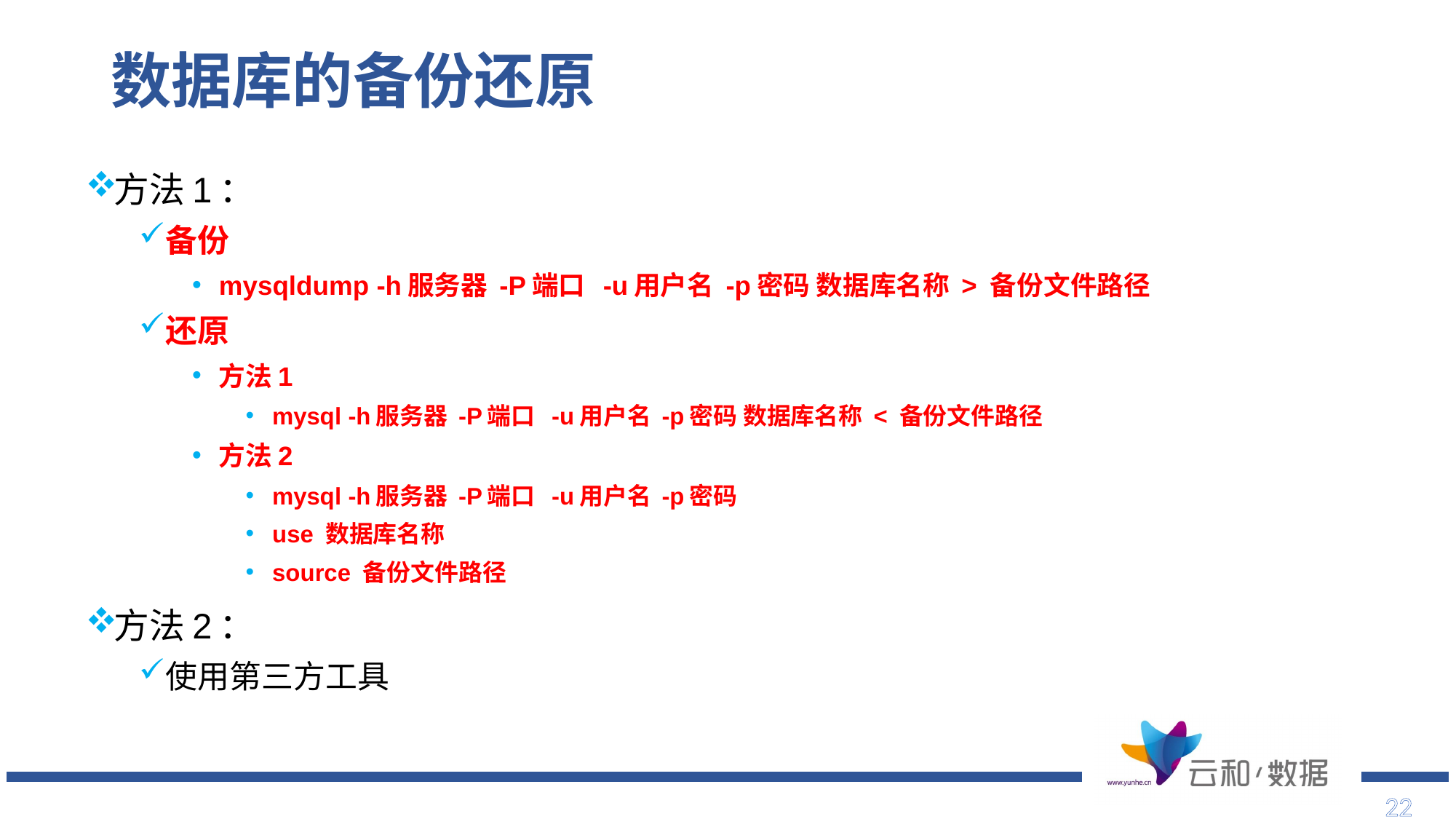

# 数据库的备份还原
方法1：
备份
mysqldump -h服务器 -P端口  -u用户名 -p密码 数据库名称 > 备份文件路径
还原
方法1
mysql -h服务器 -P端口  -u用户名 -p密码 数据库名称 < 备份文件路径
方法2
mysql -h服务器 -P端口  -u用户名 -p密码
use 数据库名称
source 备份文件路径
方法2：
使用第三方工具